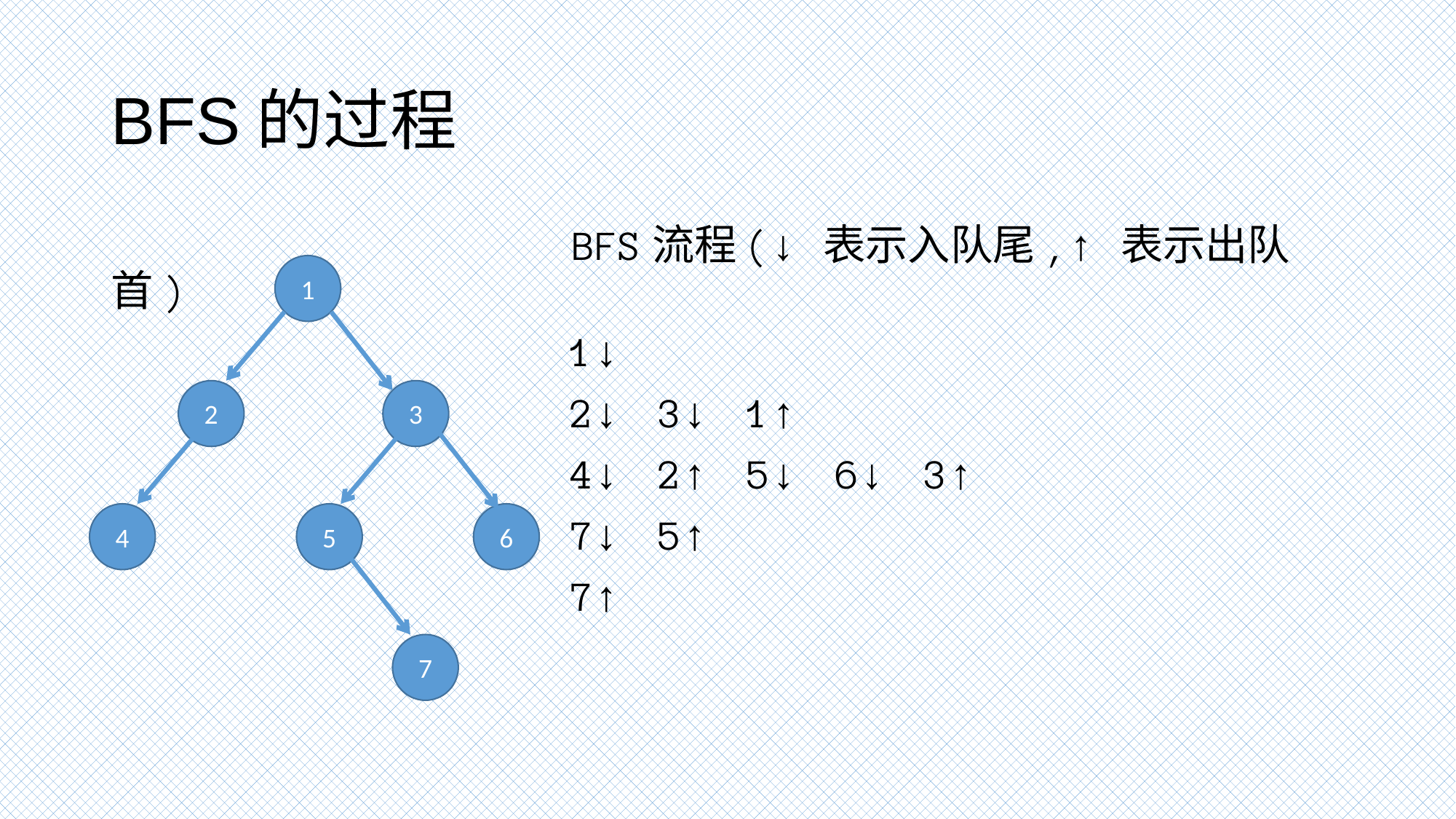

# BFS的过程
                    BFS流程(↓表示入队尾,↑表示出队首)
				 1↓
				 2↓ 3↓ 1↑
				 4↓ 2↑ 5↓ 6↓ 3↑
				 7↓ 5↑
				 7↑

1
2
3
4
5
7
6